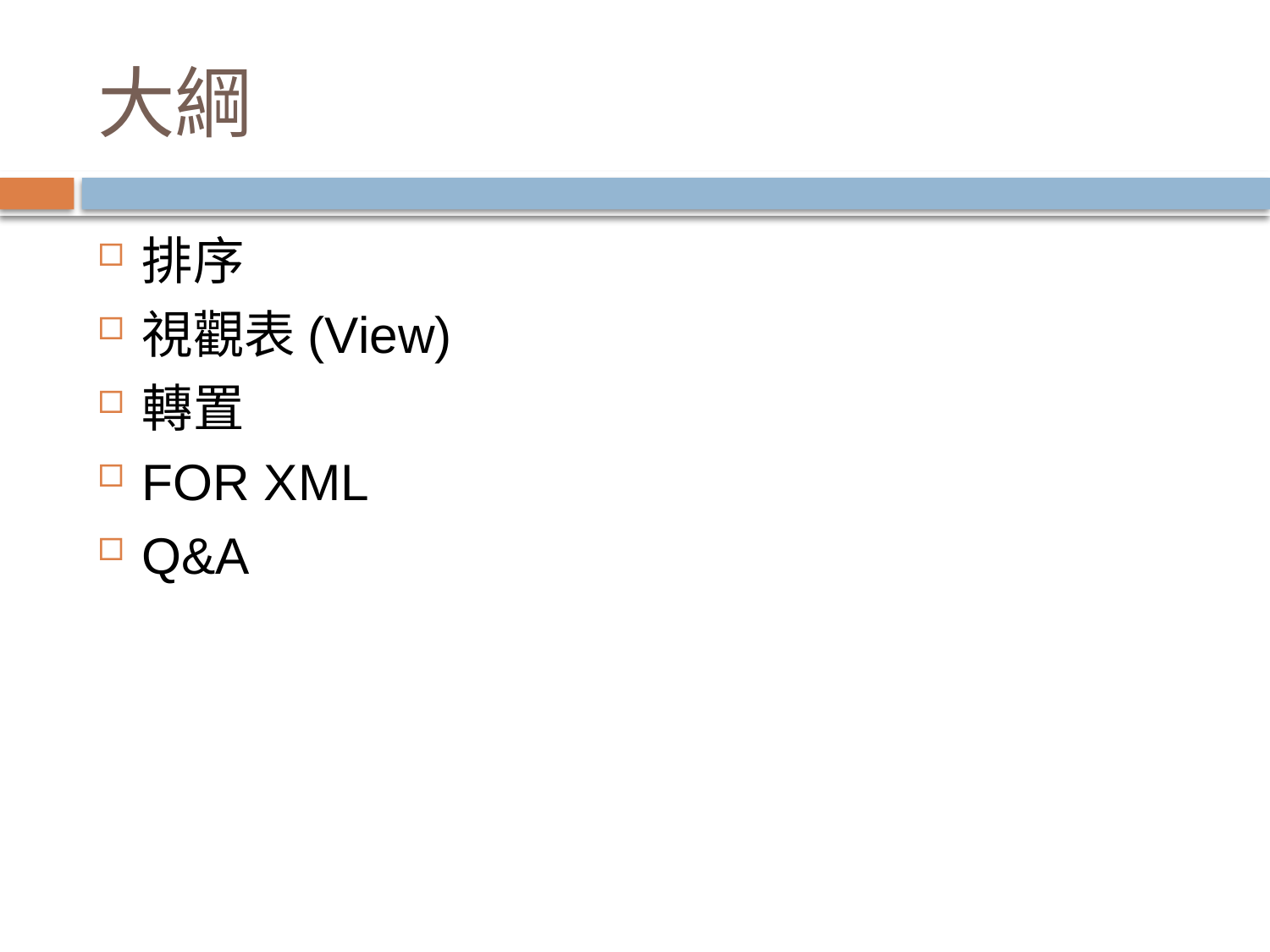

# 大綱
排序
視觀表(View)
轉置
FOR XML
Q&A